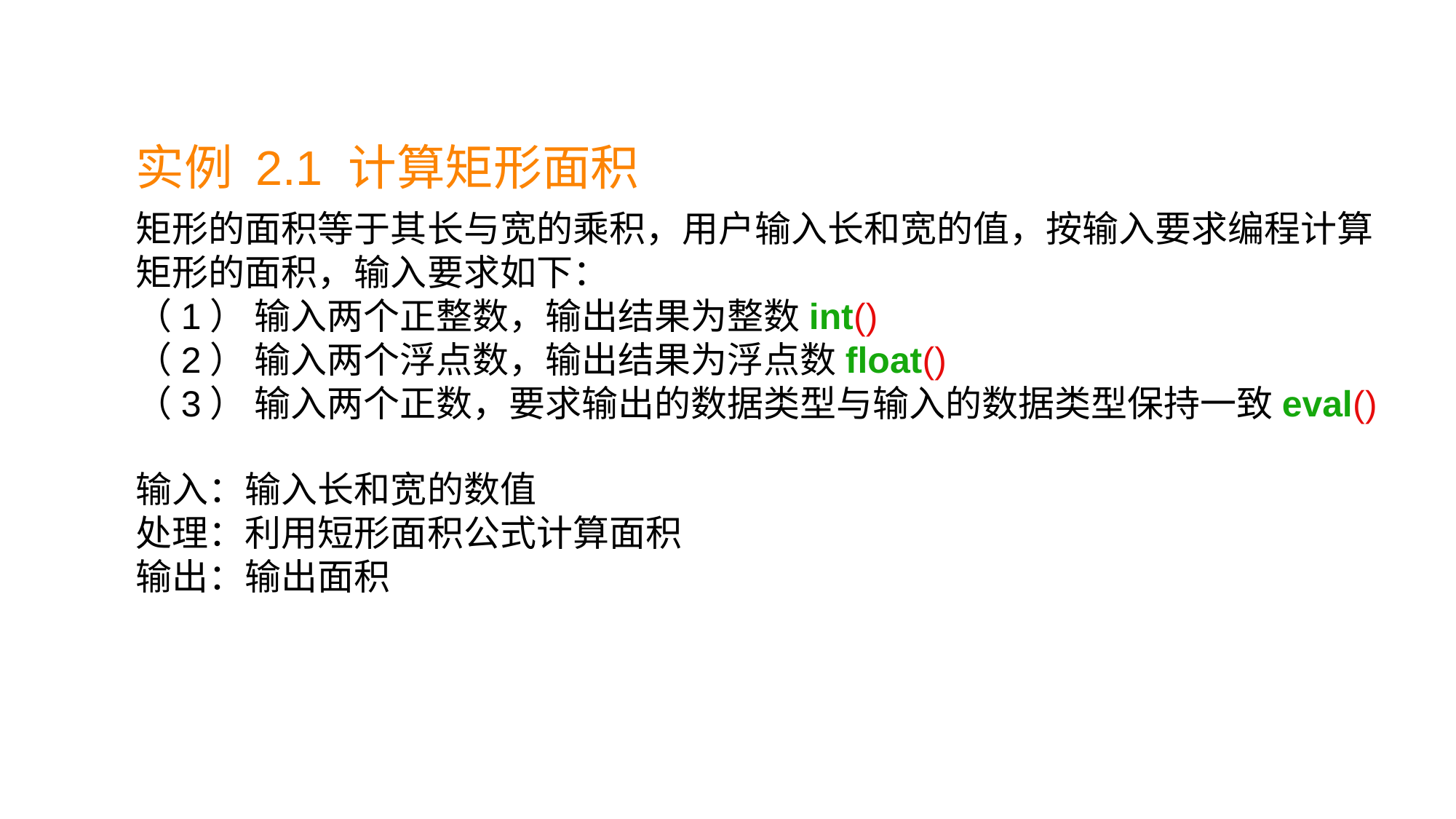

实例 2.1 计算矩形面积
矩形的面积等于其长与宽的乘积，用户输入长和宽的值，按输入要求编程计算矩形的面积，输入要求如下：
（1） 输入两个正整数，输出结果为整数int()
（2） 输入两个浮点数，输出结果为浮点数float()
（3） 输入两个正数，要求输出的数据类型与输入的数据类型保持一致eval()
输入：输入长和宽的数值
处理：利用短形面积公式计算面积
输出：输出面积